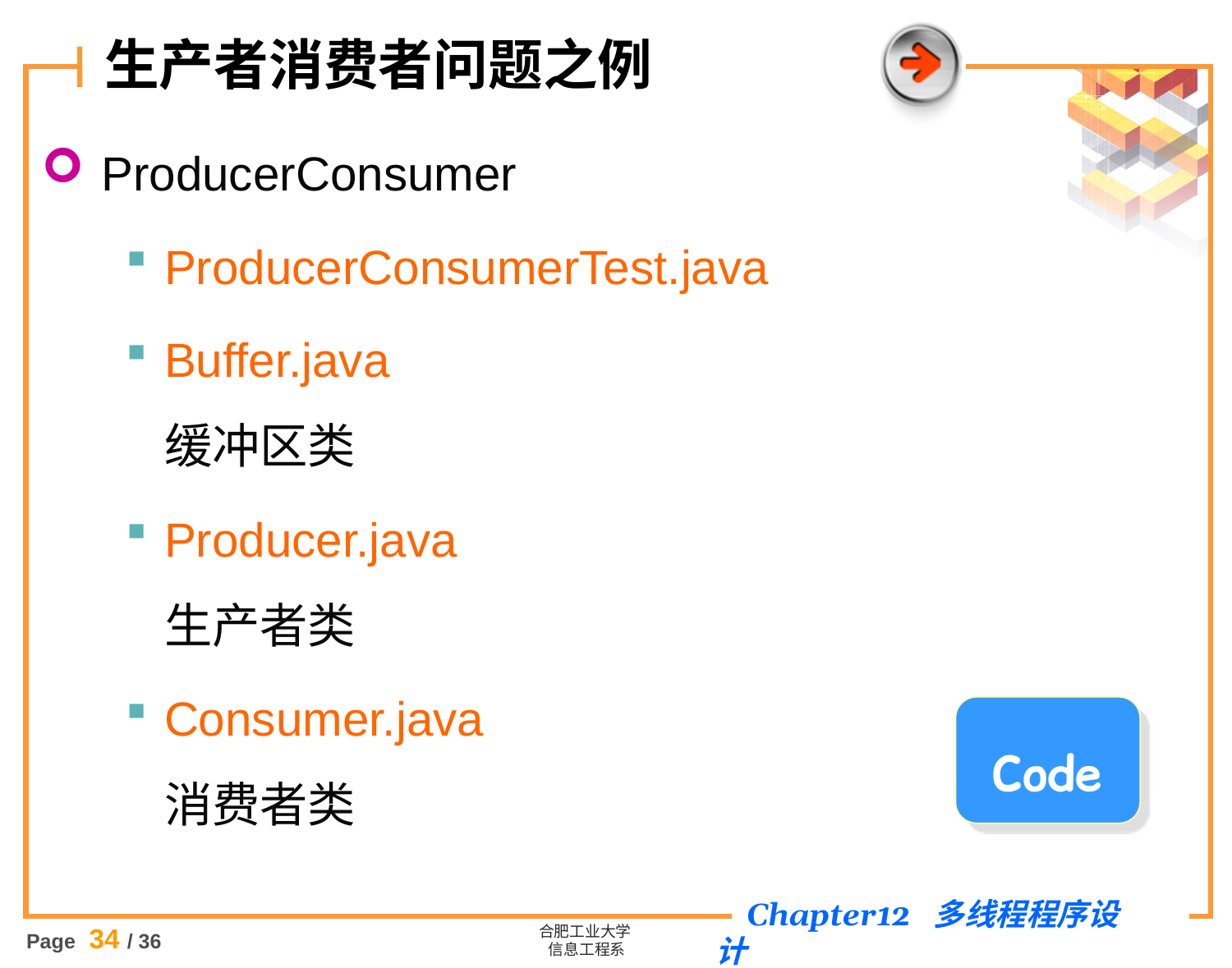

生产者消费者问题之例
ProducerConsumer
ProducerConsumerTest.java
Buffer.java
缓冲区类
Producer.java
生产者类
Consumer.java
消费者类
Code